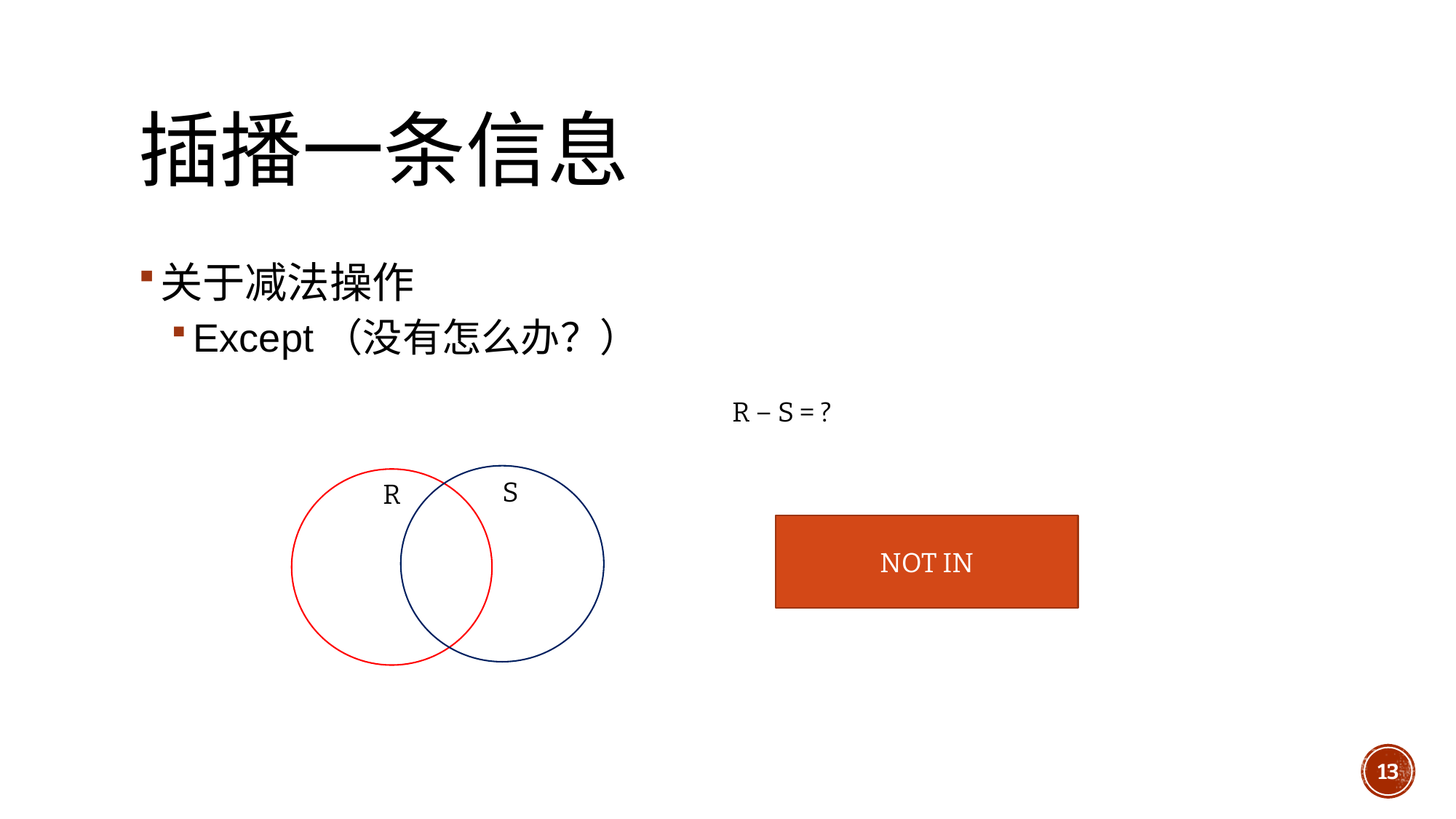

# 插播一条信息
关于减法操作
Except（没有怎么办？）
R – S = ?

S
R
NOT IN
13